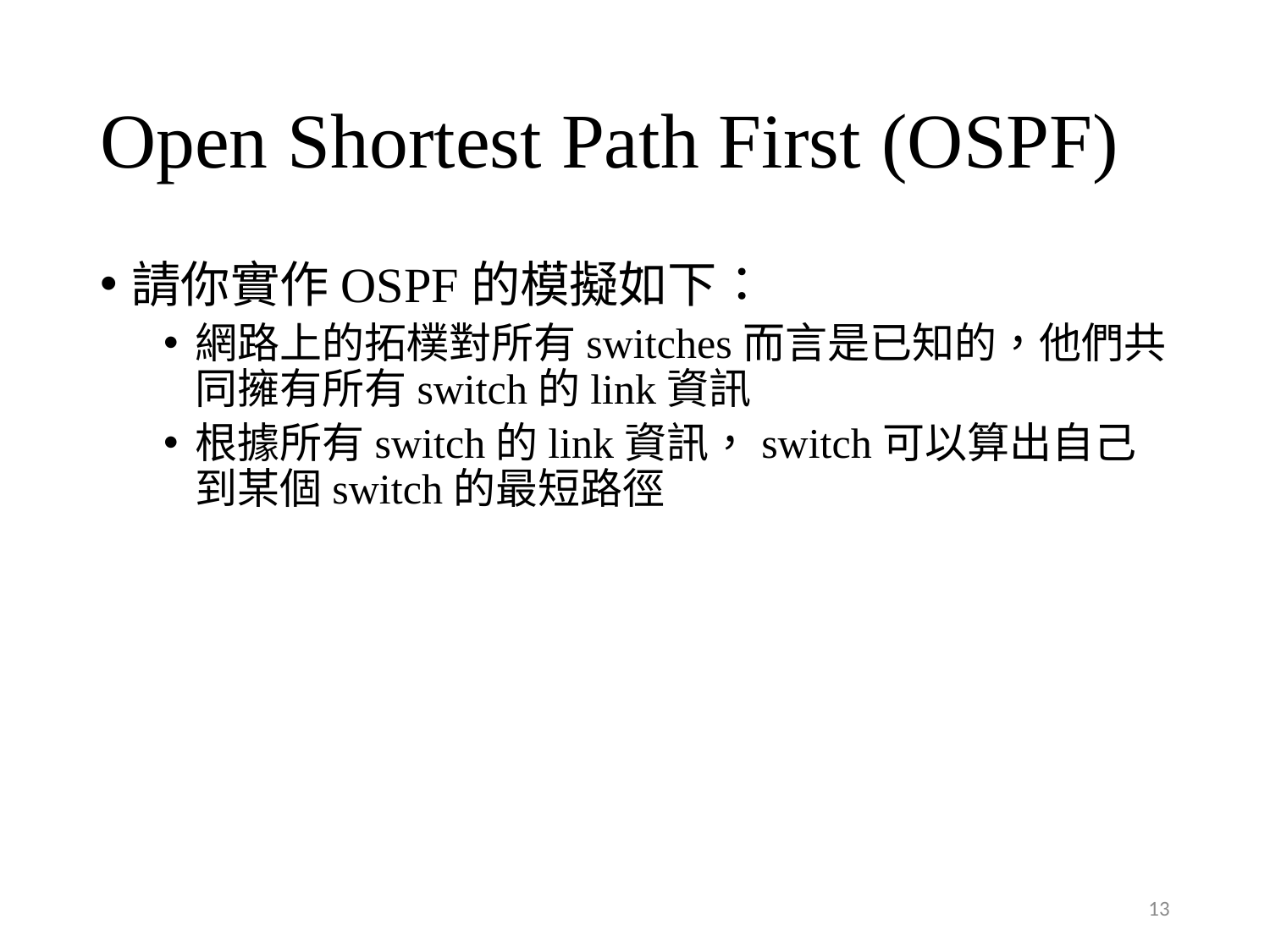

# Open Shortest Path First (OSPF)
請你實作OSPF的模擬如下：
網路上的拓樸對所有switches而言是已知的，他們共同擁有所有switch的link資訊
根據所有switch的link資訊，switch可以算出自己到某個switch的最短路徑
13